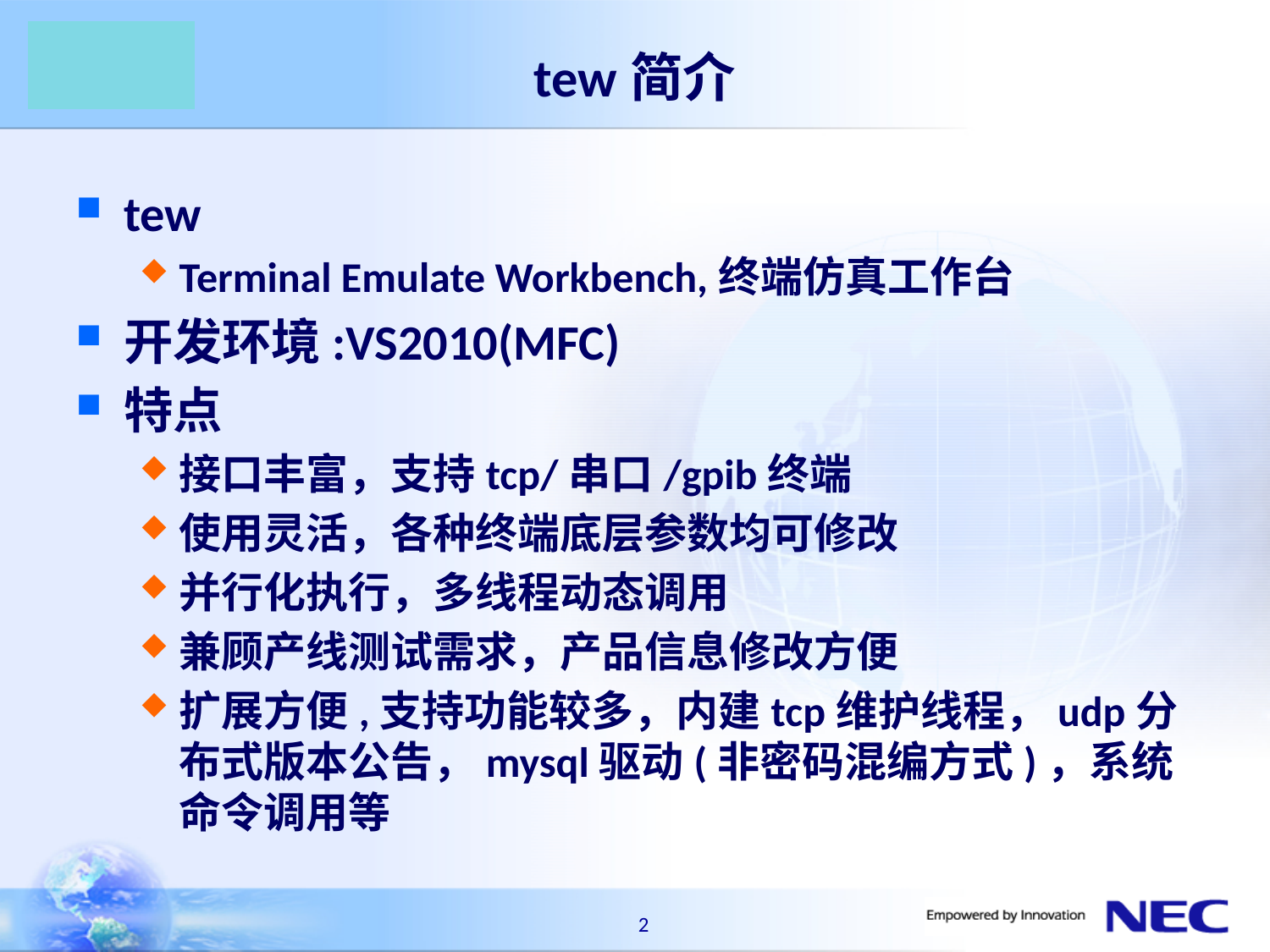

# tew简介
tew
Terminal Emulate Workbench,终端仿真工作台
开发环境:VS2010(MFC)
特点
接口丰富，支持tcp/串口/gpib终端
使用灵活，各种终端底层参数均可修改
并行化执行，多线程动态调用
兼顾产线测试需求，产品信息修改方便
扩展方便,支持功能较多，内建tcp维护线程，udp分布式版本公告，mysql驱动(非密码混编方式)，系统命令调用等